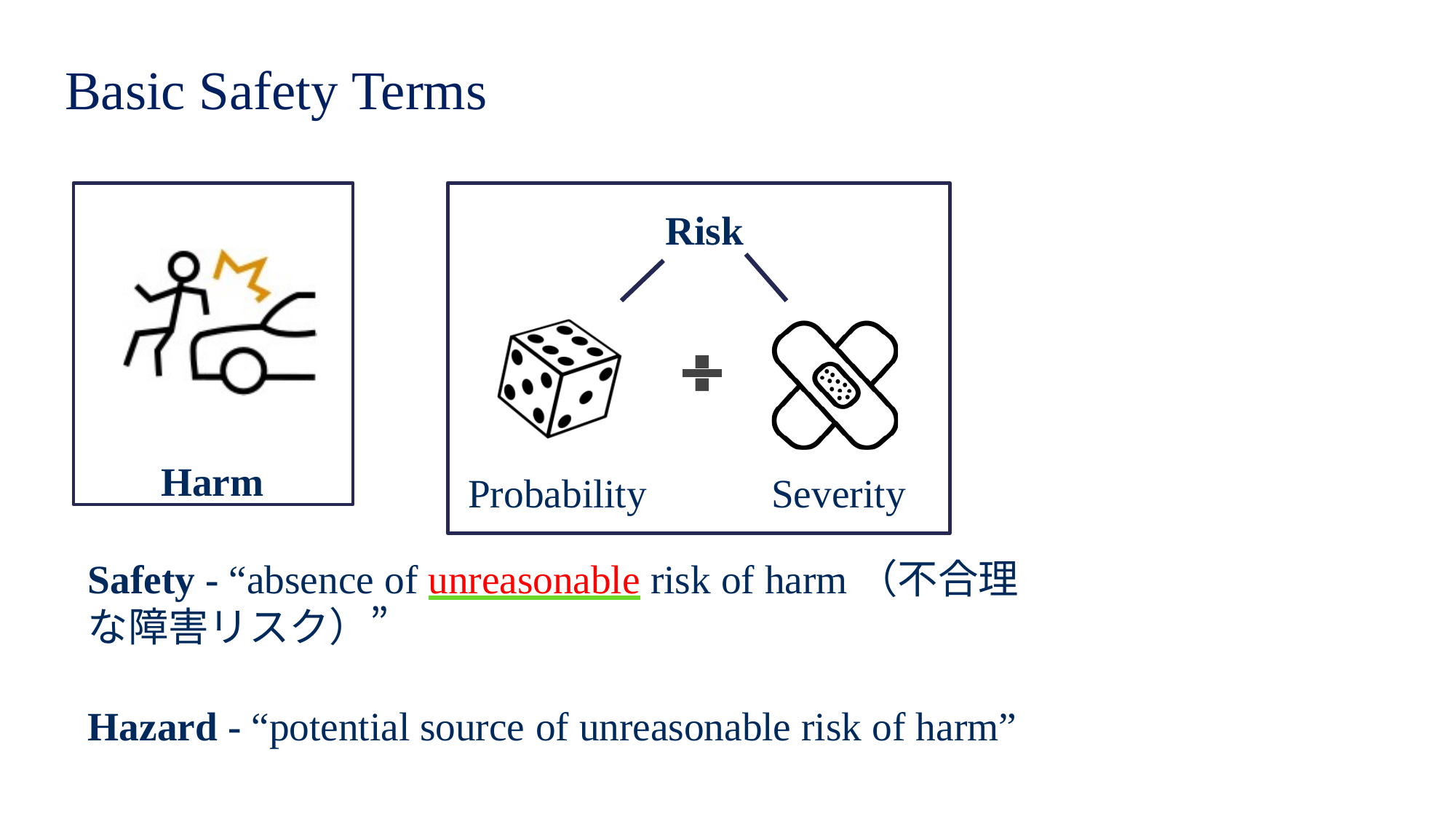

# Basic Safety Terms

Harm
Risk

Probability	Severity
Safety - “absence of unreasonable risk of harm（不合理な障害リスク）”

Hazard - “potential source of unreasonable risk of harm”